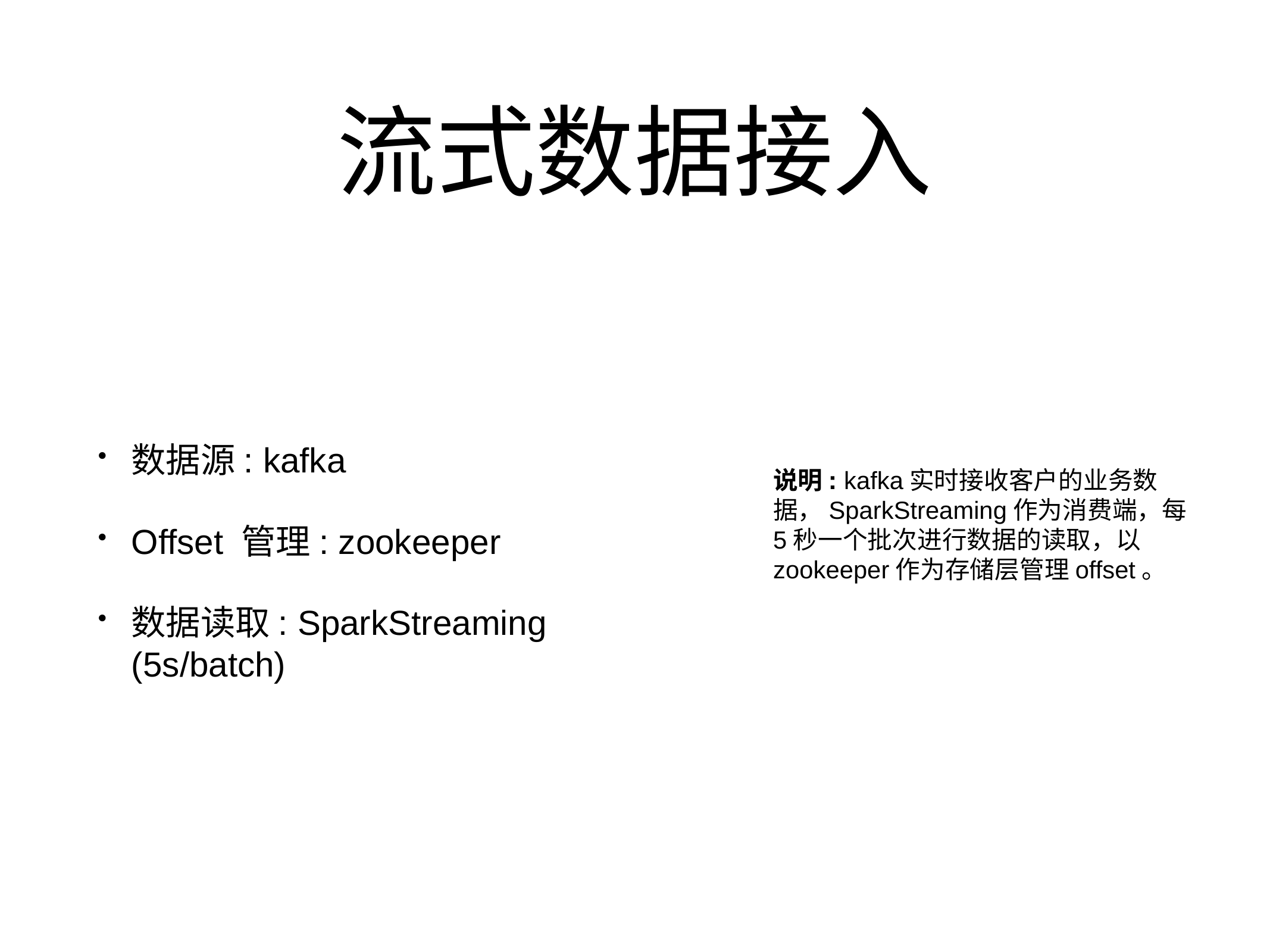

# 流式数据接入
数据源: kafka
Offset 管理: zookeeper
数据读取: SparkStreaming (5s/batch)
说明: kafka实时接收客户的业务数据，SparkStreaming作为消费端，每5秒一个批次进行数据的读取，以zookeeper作为存储层管理offset。